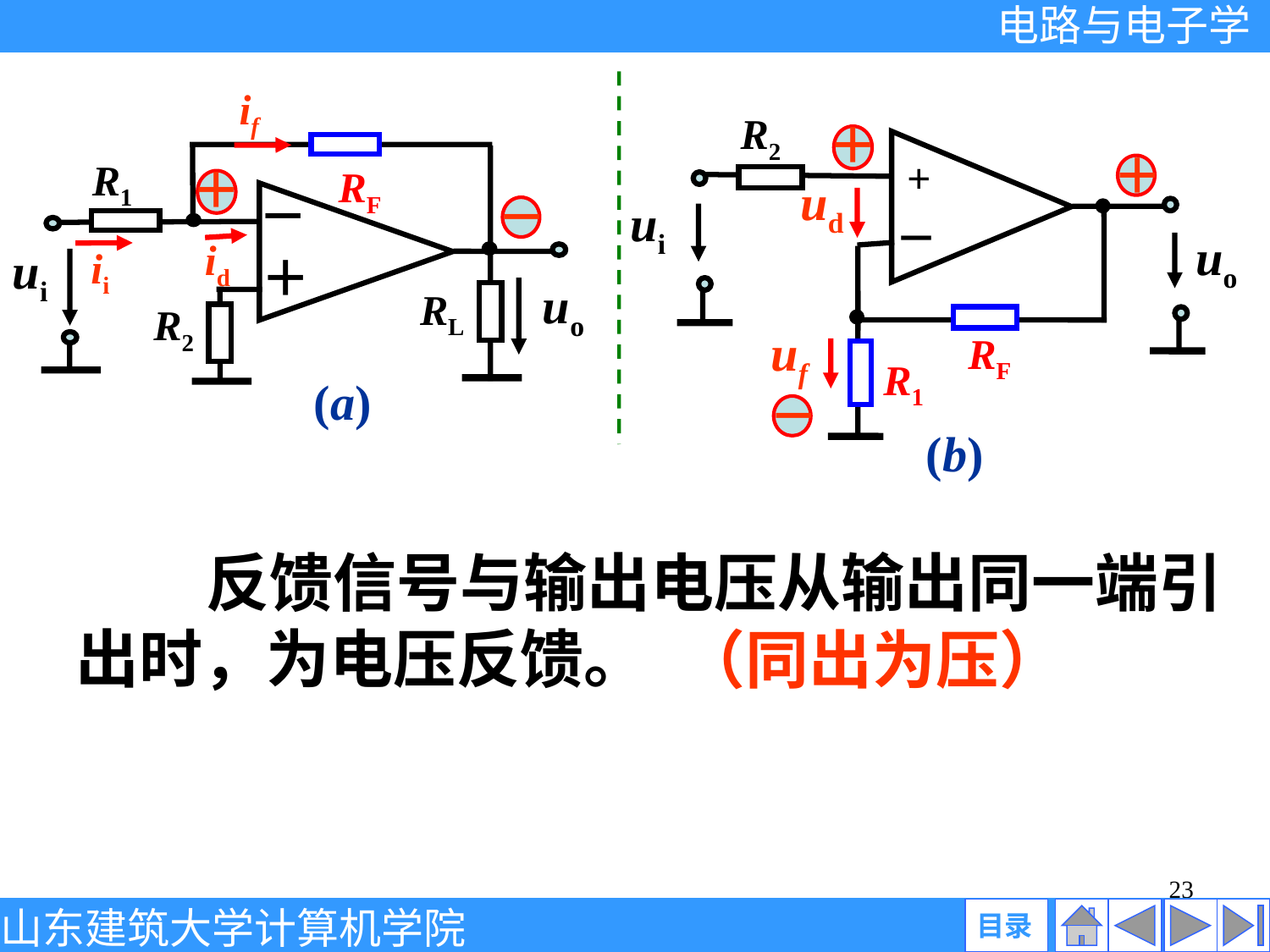

if

R1
＋

RF

－
－

id
ui
ii

＋

uo
RL

R2

(a)

R2

+

ui

－

uo

RF

R1

(b)
＋

＋

ud

uf

－

        反馈信号与输出电压从输出同一端引出时，为电压反馈。
（同出为压）